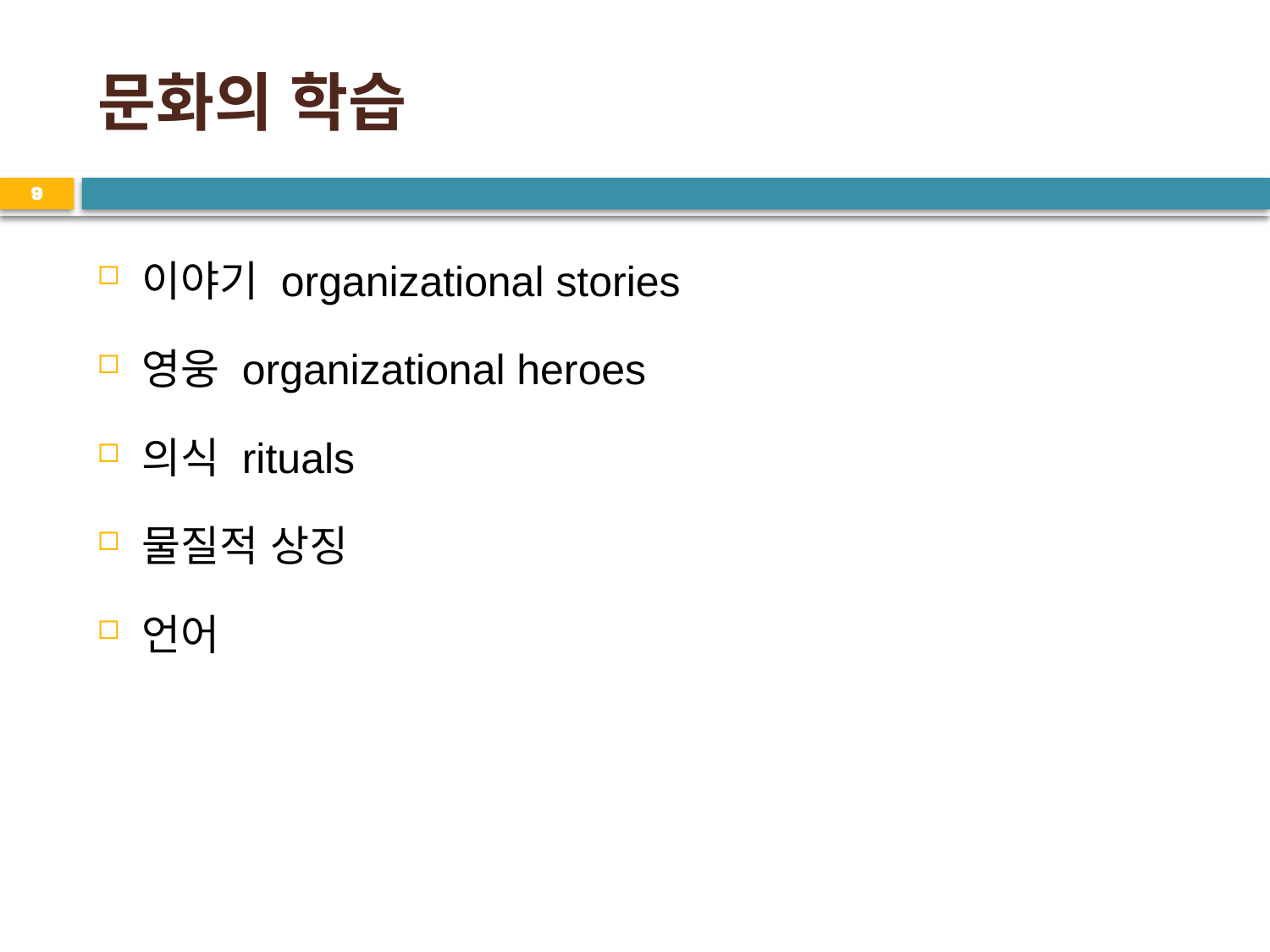

# 문화의 학습
9
이야기 organizational stories
영웅 organizational heroes
의식 rituals
물질적 상징
언어